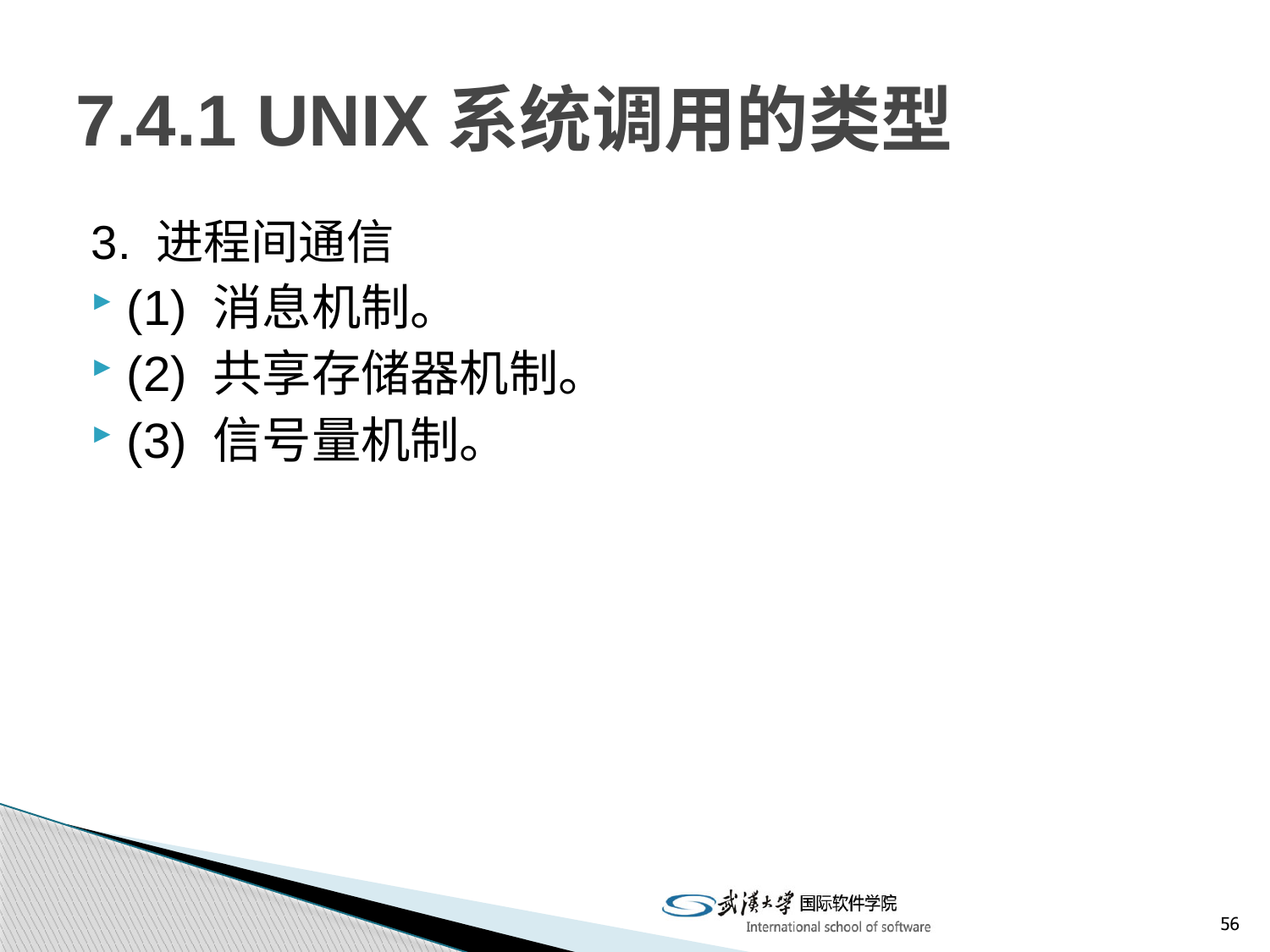

# 7.4.1 UNIX系统调用的类型
3. 进程间通信
(1) 消息机制。
(2) 共享存储器机制。
(3) 信号量机制。

56